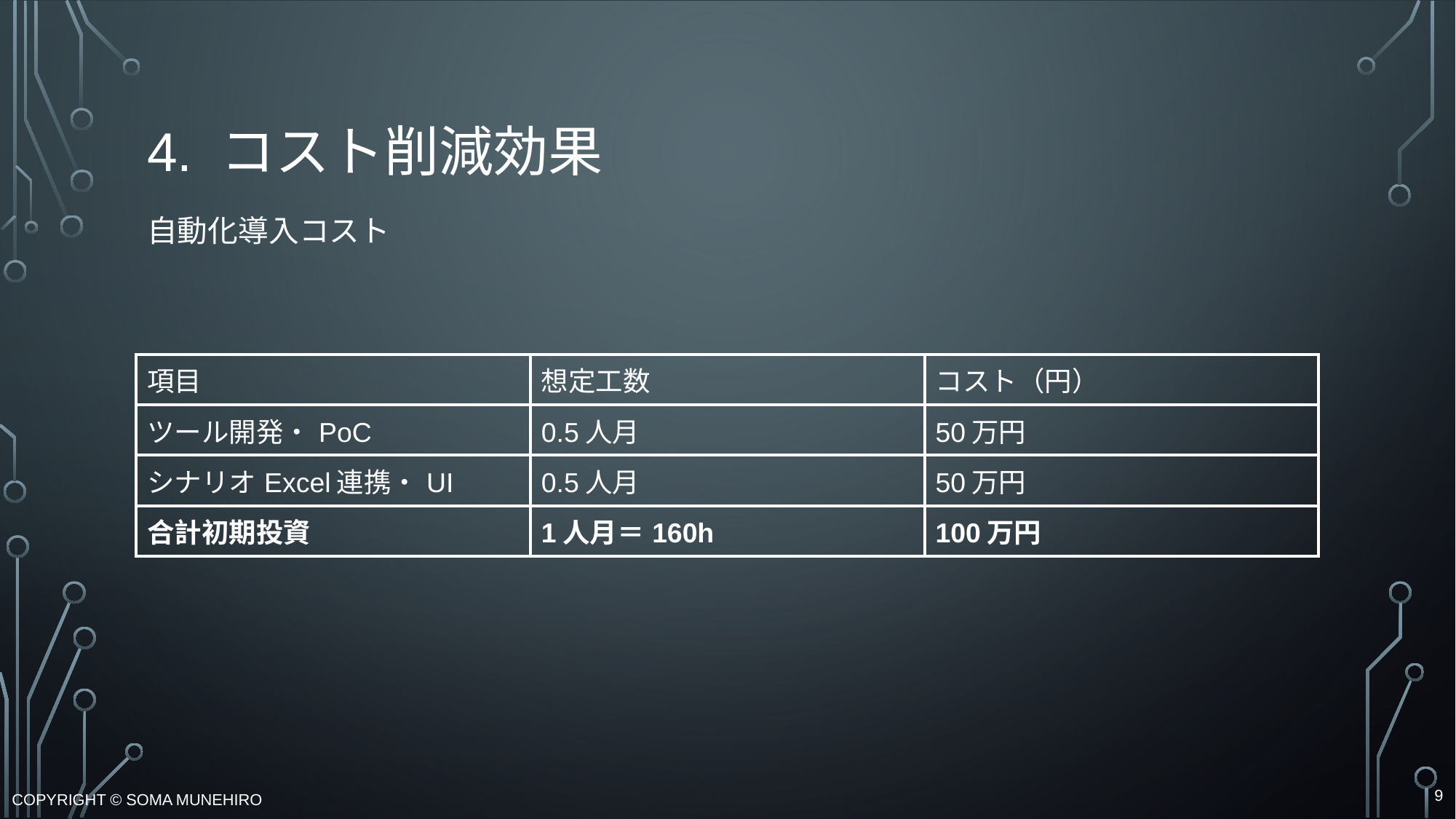

# 4. コスト削減効果 自動化導入コスト
| 項目 | 想定工数 | コスト（円） |
| --- | --- | --- |
| ツール開発・PoC | 0.5人月 | 50万円 |
| シナリオExcel連携・UI | 0.5人月 | 50万円 |
| 合計初期投資 | 1人月＝160h | 100万円 |
9
Copyright © Soma Munehiro